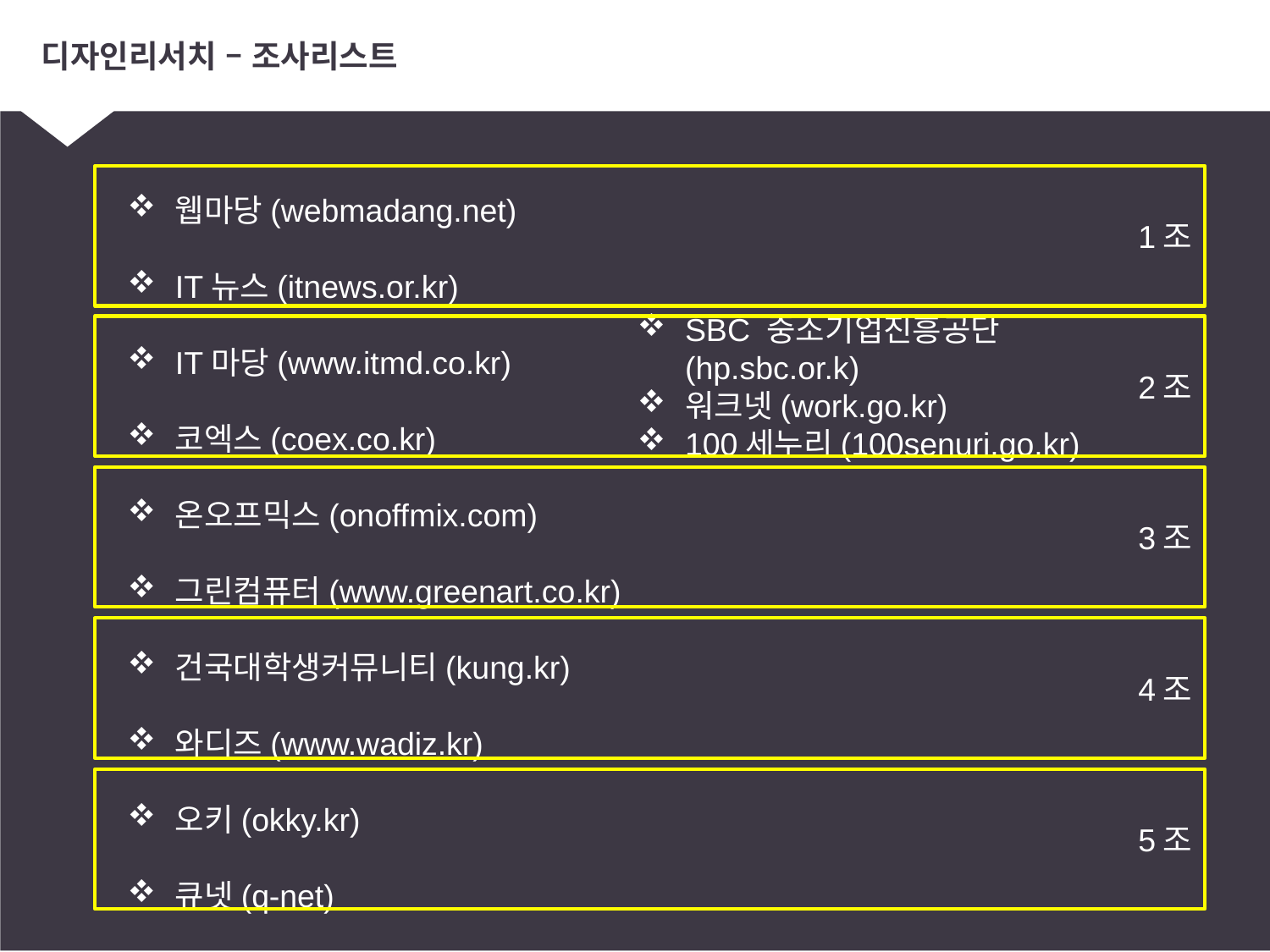

# 디자인리서치 – 조사리스트
웹마당(webmadang.net)
IT뉴스(itnews.or.kr)
IT마당(www.itmd.co.kr)
코엑스(coex.co.kr)
온오프믹스(onoffmix.com)
그린컴퓨터(www.greenart.co.kr)
건국대학생커뮤니티(kung.kr)
와디즈(www.wadiz.kr)
오키(okky.kr)
큐넷(q-net)
1조
2조
SBC 중소기업진흥공단(hp.sbc.or.k)
워크넷(work.go.kr)
100세누리(100senuri.go.kr)
3조
4조
5조